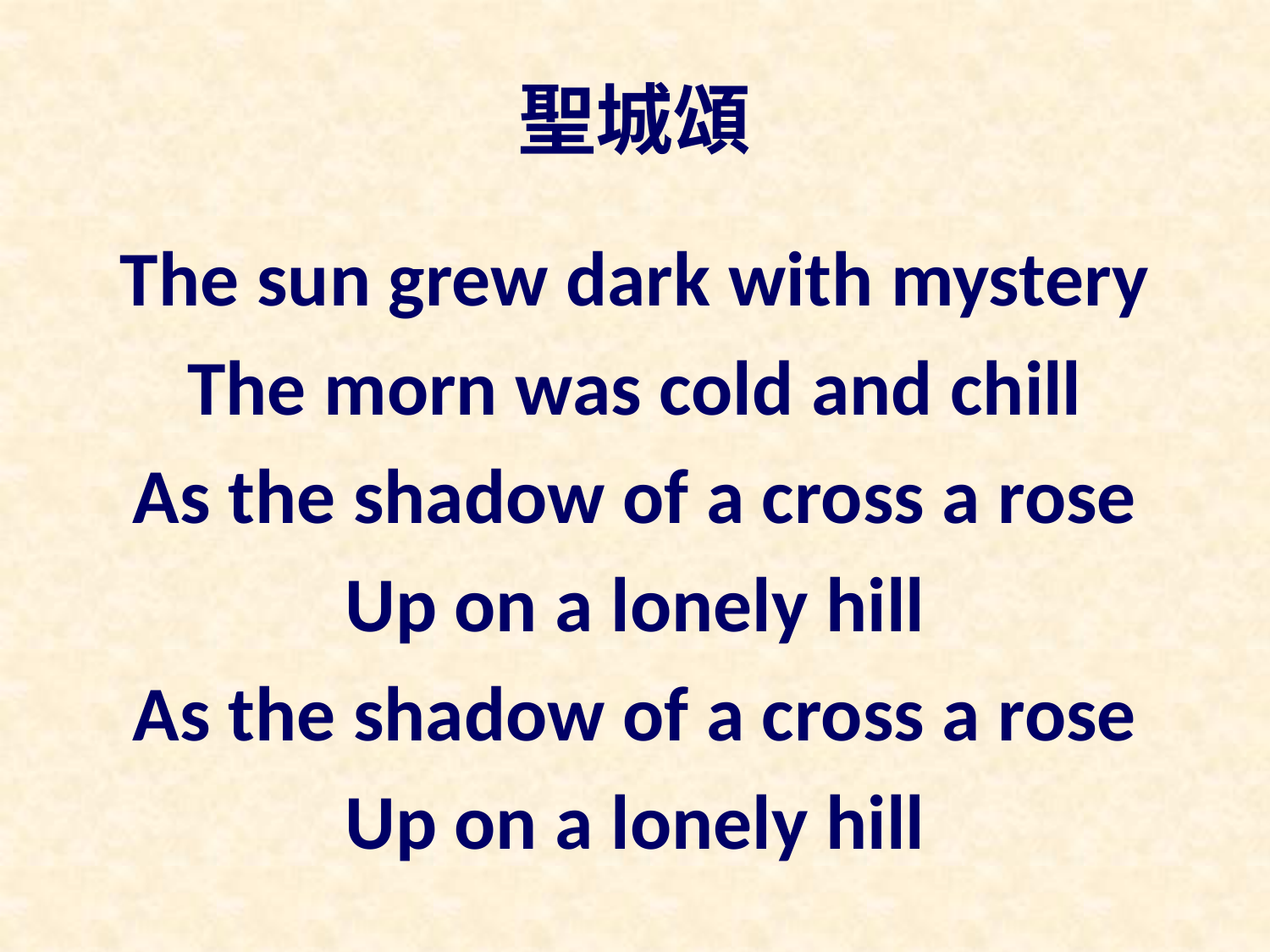

# 聖城頌
The sun grew dark with mystery
The morn was cold and chill
As the shadow of a cross a rose
Up on a lonely hill
As the shadow of a cross a rose
Up on a lonely hill